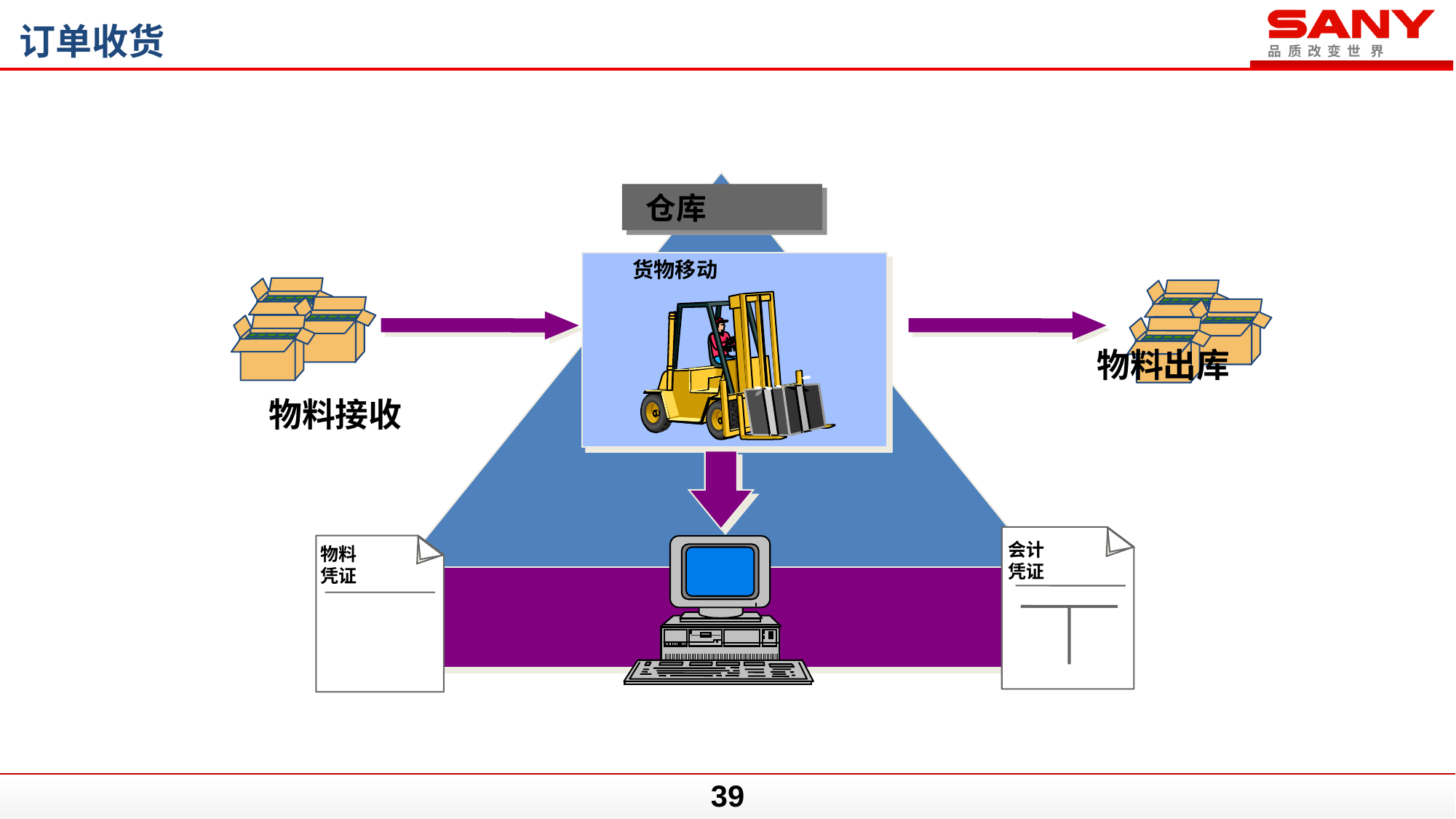

订单收货

 仓库
货物移动

物料出库
物料接收

会计
凭证

物料
凭证